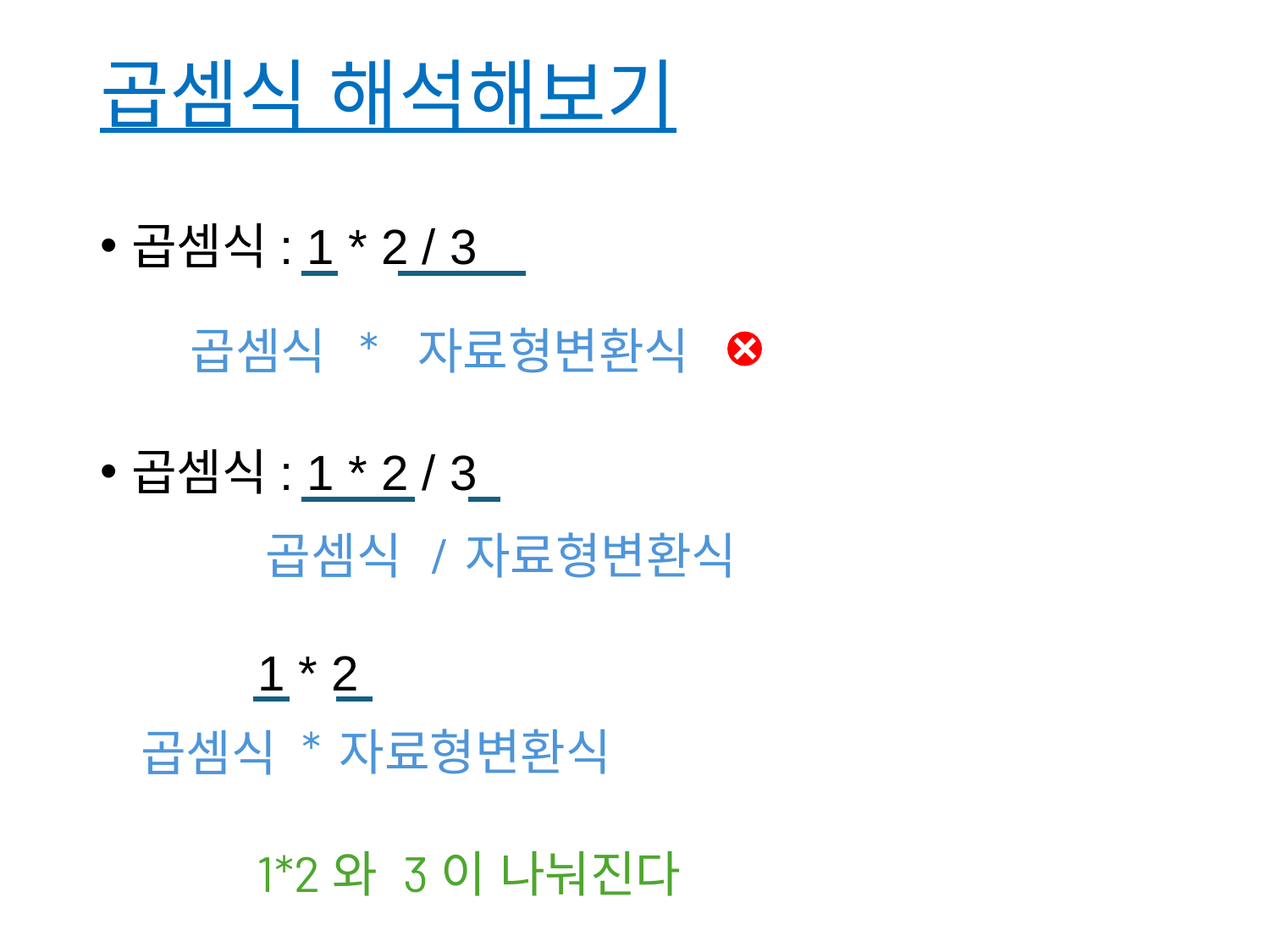

# 곱셈식 해석해보기
곱셈식: 1 * 2 / 3
곱셈식
*
자료형변환식

곱셈식: 1 * 2 / 3
곱셈식
/
자료형변환식
1 * 2
*
자료형변환식
곱셈식
1*2와 3이 나눠진다